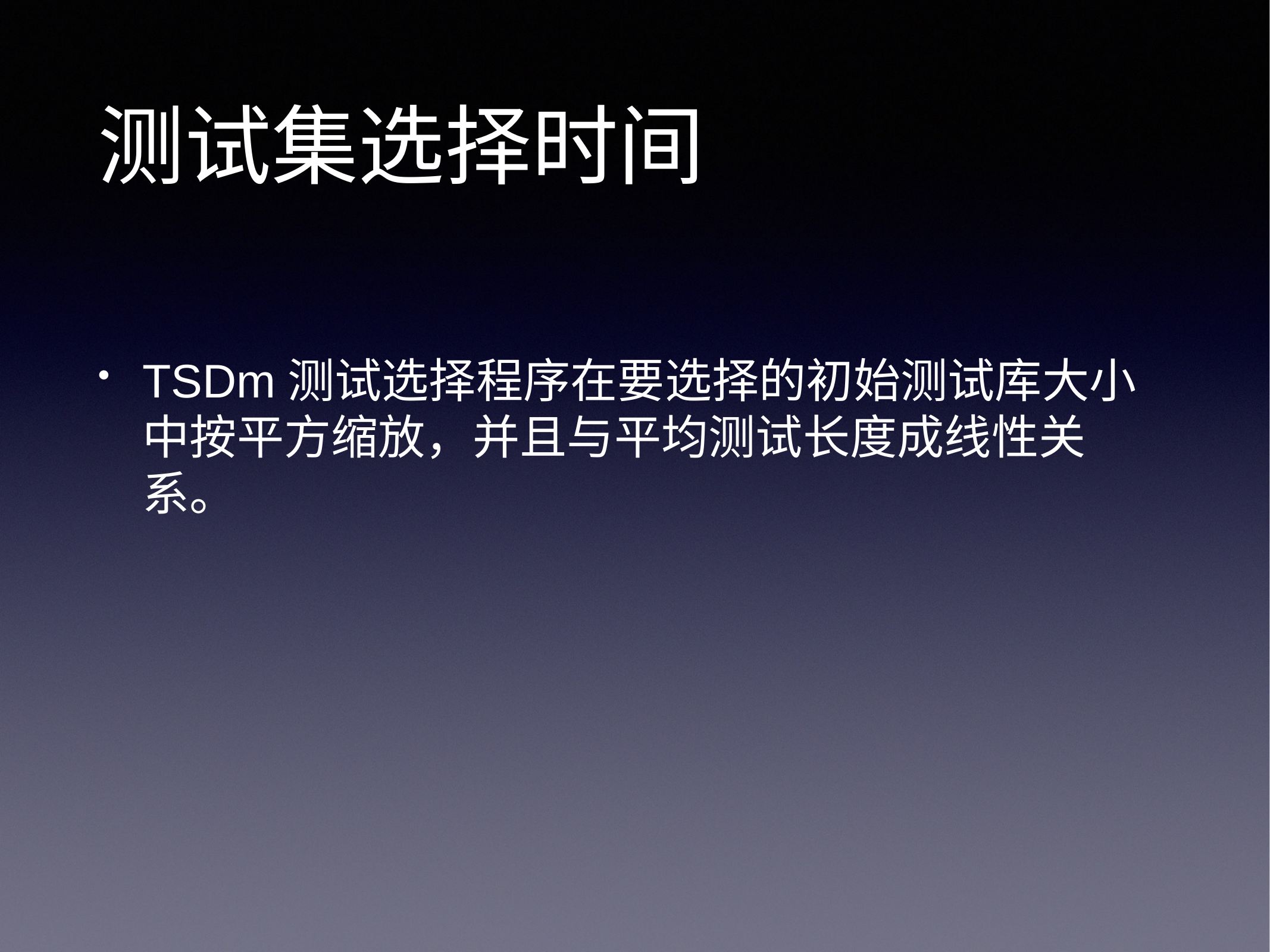

# 测试集选择时间
TSDm测试选择程序在要选择的初始测试库大小中按平方缩放，并且与平均测试长度成线性关系。